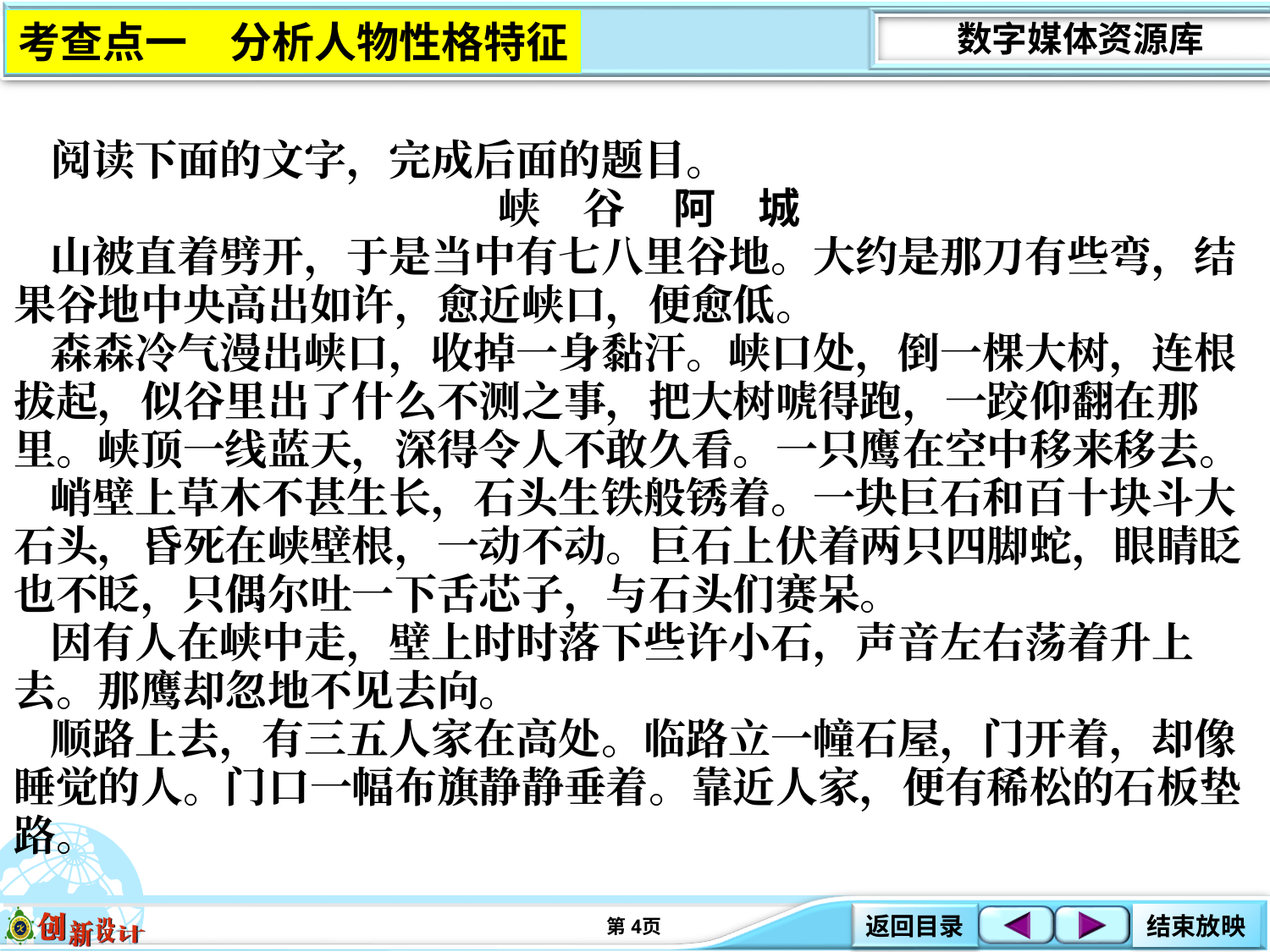

考查点一　分析人物性格特征
阅读下面的文字，完成后面的题目。
峡　谷     阿　城
山被直着劈开，于是当中有七八里谷地。大约是那刀有些弯，结果谷地中央高出如许，愈近峡口，便愈低。
森森冷气漫出峡口，收掉一身黏汗。峡口处，倒一棵大树，连根拔起，似谷里出了什么不测之事，把大树唬得跑，一跤仰翻在那里。峡顶一线蓝天，深得令人不敢久看。一只鹰在空中移来移去。
峭壁上草木不甚生长，石头生铁般锈着。一块巨石和百十块斗大石头，昏死在峡壁根，一动不动。巨石上伏着两只四脚蛇，眼睛眨也不眨，只偶尔吐一下舌芯子，与石头们赛呆。
因有人在峡中走，壁上时时落下些许小石，声音左右荡着升上去。那鹰却忽地不见去向。
顺路上去，有三五人家在高处。临路立一幢石屋，门开着，却像睡觉的人。门口一幅布旗静静垂着。靠近人家，便有稀松的石板垫路。